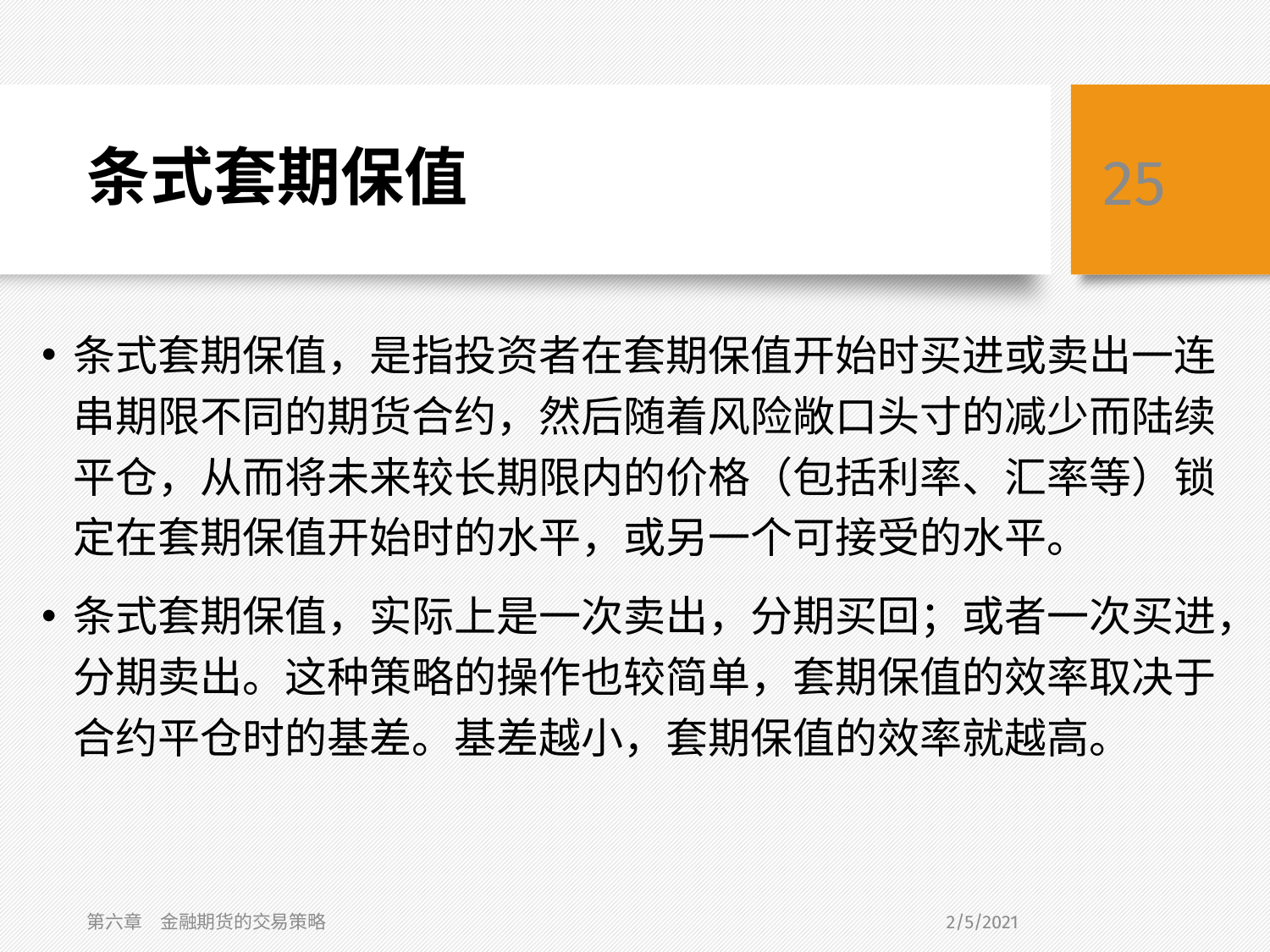

# 条式套期保值
25
条式套期保值，是指投资者在套期保值开始时买进或卖出一连串期限不同的期货合约，然后随着风险敞口头寸的减少而陆续平仓，从而将未来较长期限内的价格（包括利率、汇率等）锁定在套期保值开始时的水平，或另一个可接受的水平。
条式套期保值，实际上是一次卖出，分期买回；或者一次买进，分期卖出。这种策略的操作也较简单，套期保值的效率取决于合约平仓时的基差。基差越小，套期保值的效率就越高。

2/5/2021
第六章　金融期货的交易策略